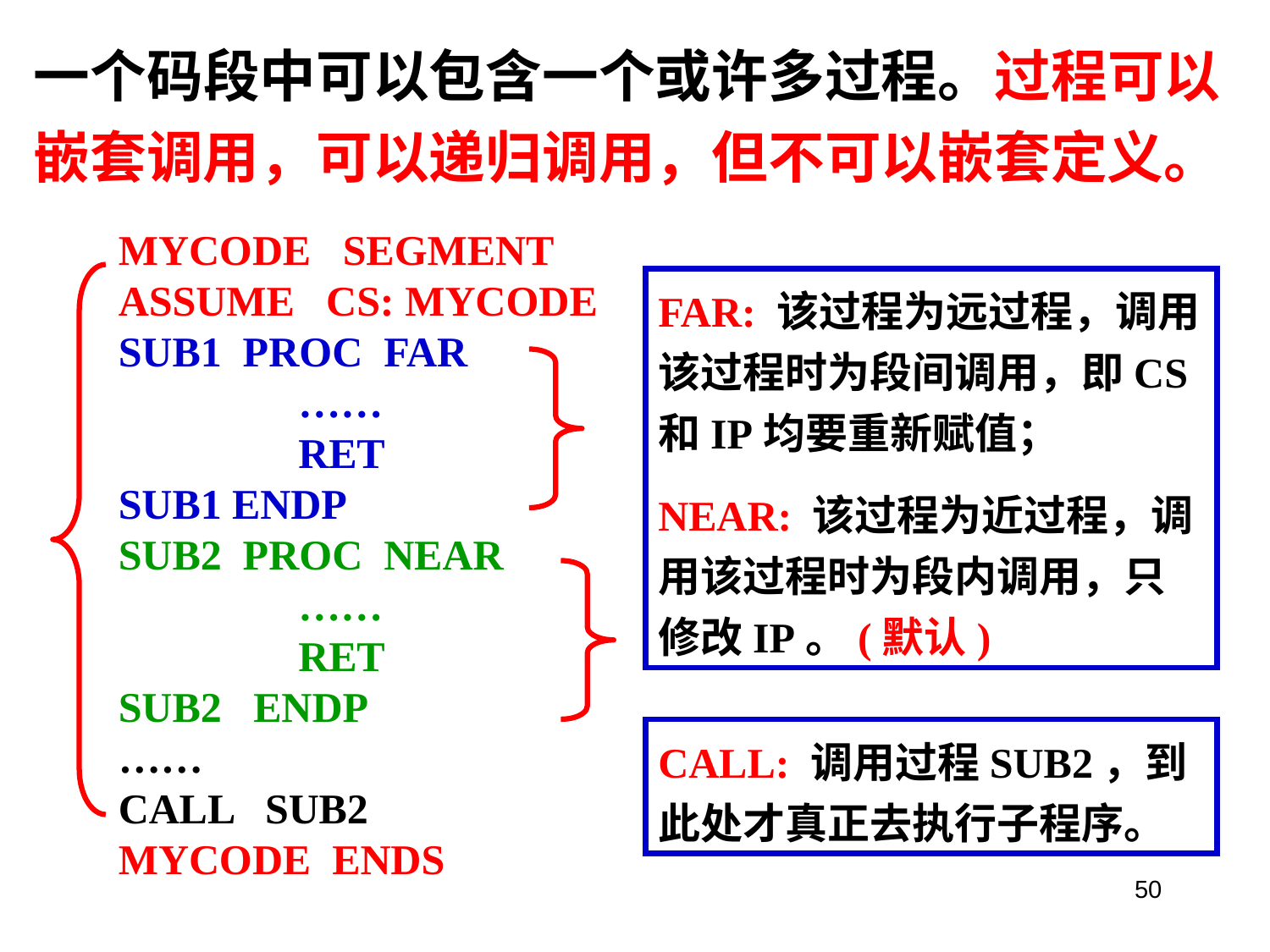

一个码段中可以包含一个或许多过程。过程可以嵌套调用，可以递归调用，但不可以嵌套定义。
MYCODE   SEGMENT
ASSUME   CS: MYCODE
SUB1  PROC  FAR
                 ……
                 RET
SUB1 ENDP
SUB2  PROC  NEAR
                 ……
                 RET
SUB2   ENDP
……
CALL   SUB2
MYCODE  ENDS

FAR: 该过程为远过程，调用该过程时为段间调用，即CS和IP均要重新赋值；
NEAR: 该过程为近过程，调用该过程时为段内调用，只修改IP。(默认)

CALL: 调用过程SUB2，到此处才真正去执行子程序。
50